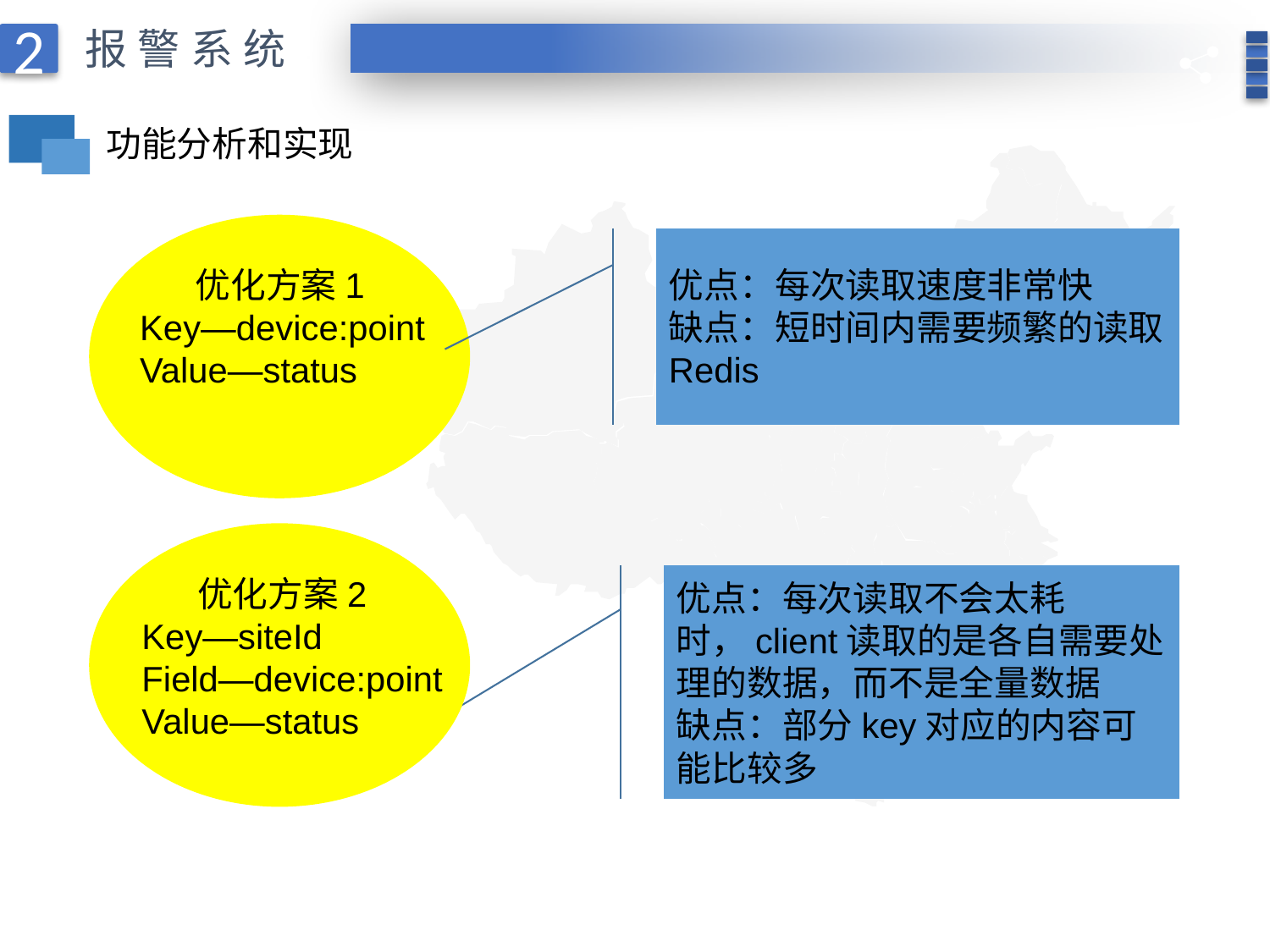

报警系统
2

功能分析和实现

      优化方案1
Key—device:point
Value—status
优点：每次读取速度非常快
缺点：短时间内需要频繁的读取Redis

      优化方案2
Key—siteId
Field—device:point
Value—status
优点：每次读取不会太耗时，client读取的是各自需要处理的数据，而不是全量数据
缺点：部分key对应的内容可能比较多